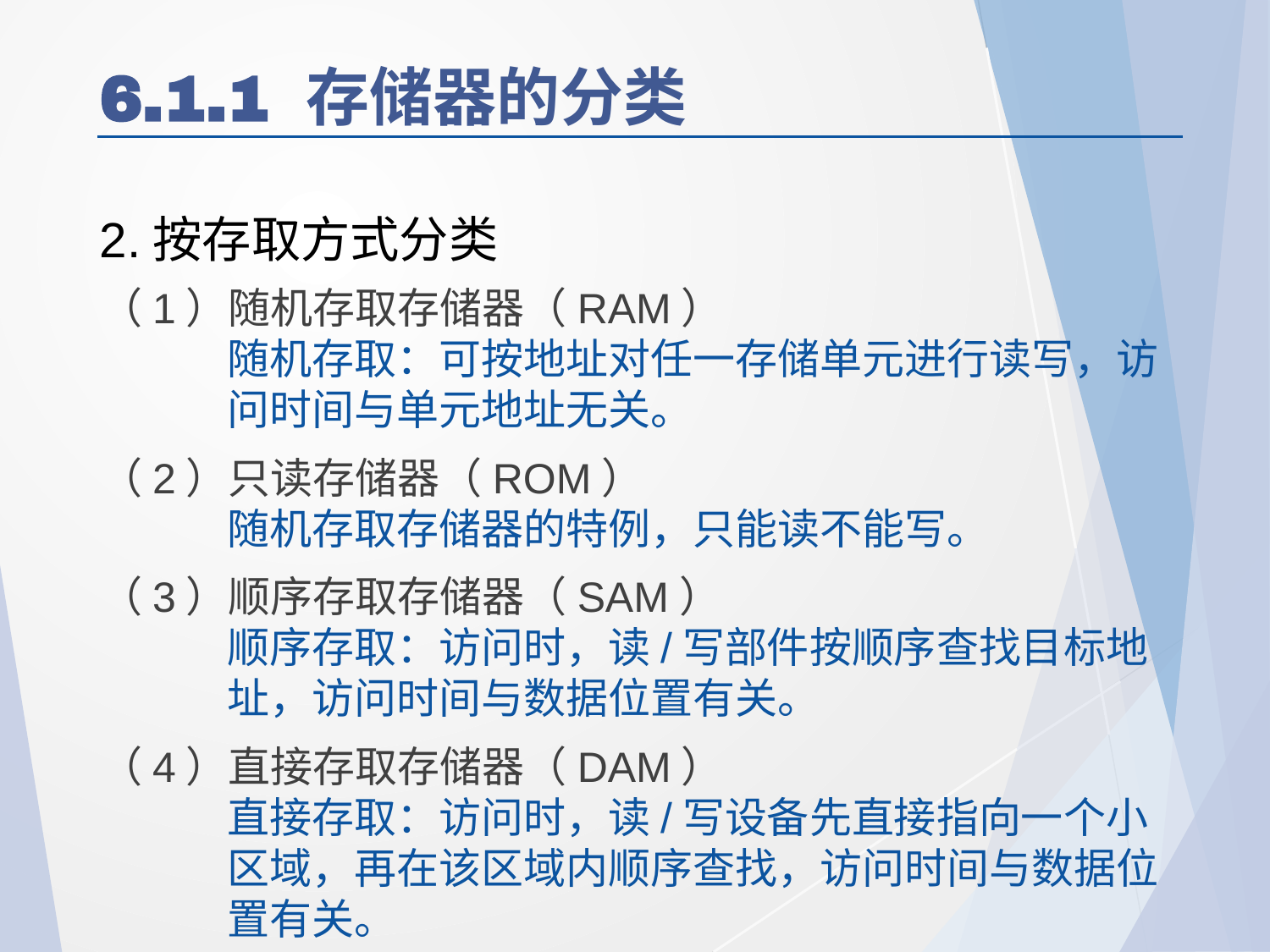

# 6.1.1 存储器的分类
2.按存取方式分类
（1）随机存取存储器（RAM）
随机存取：可按地址对任一存储单元进行读写，访问时间与单元地址无关。
（2）只读存储器（ROM）
随机存取存储器的特例，只能读不能写。
（3）顺序存取存储器（SAM）
顺序存取：访问时，读/写部件按顺序查找目标地址，访问时间与数据位置有关。
（4）直接存取存储器（DAM）
直接存取：访问时，读/写设备先直接指向一个小区域，再在该区域内顺序查找，访问时间与数据位置有关。